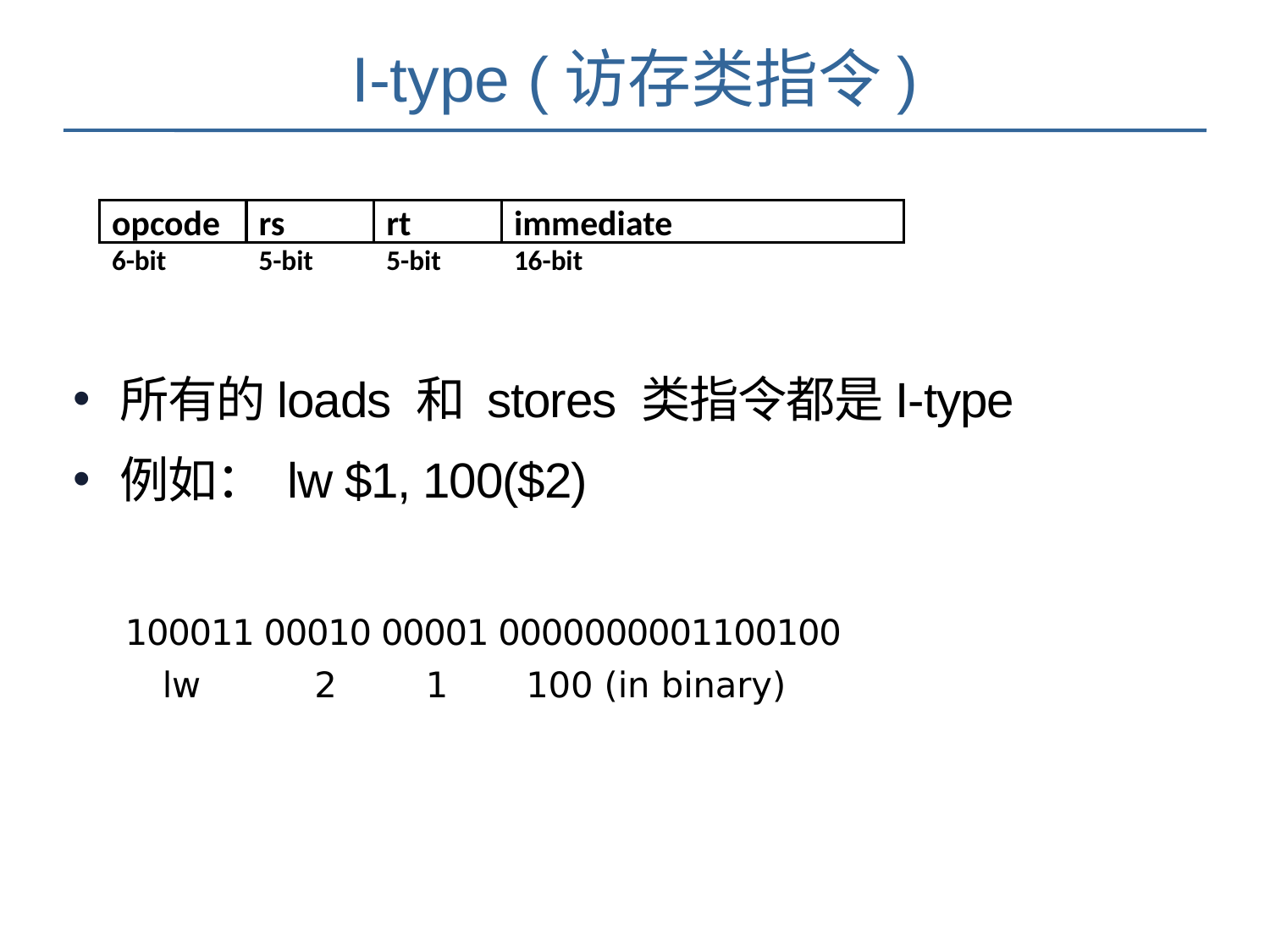

# I-type (访存类指令)
opcode
6-bit
rs
5-bit
rt
5-bit
immediate
16-bit
所有的loads 和 stores 类指令都是I-type
例如： lw $1, 100($2)

     100011 00010 00001 0000000001100100
        lw	   2        1       100 (in binary)